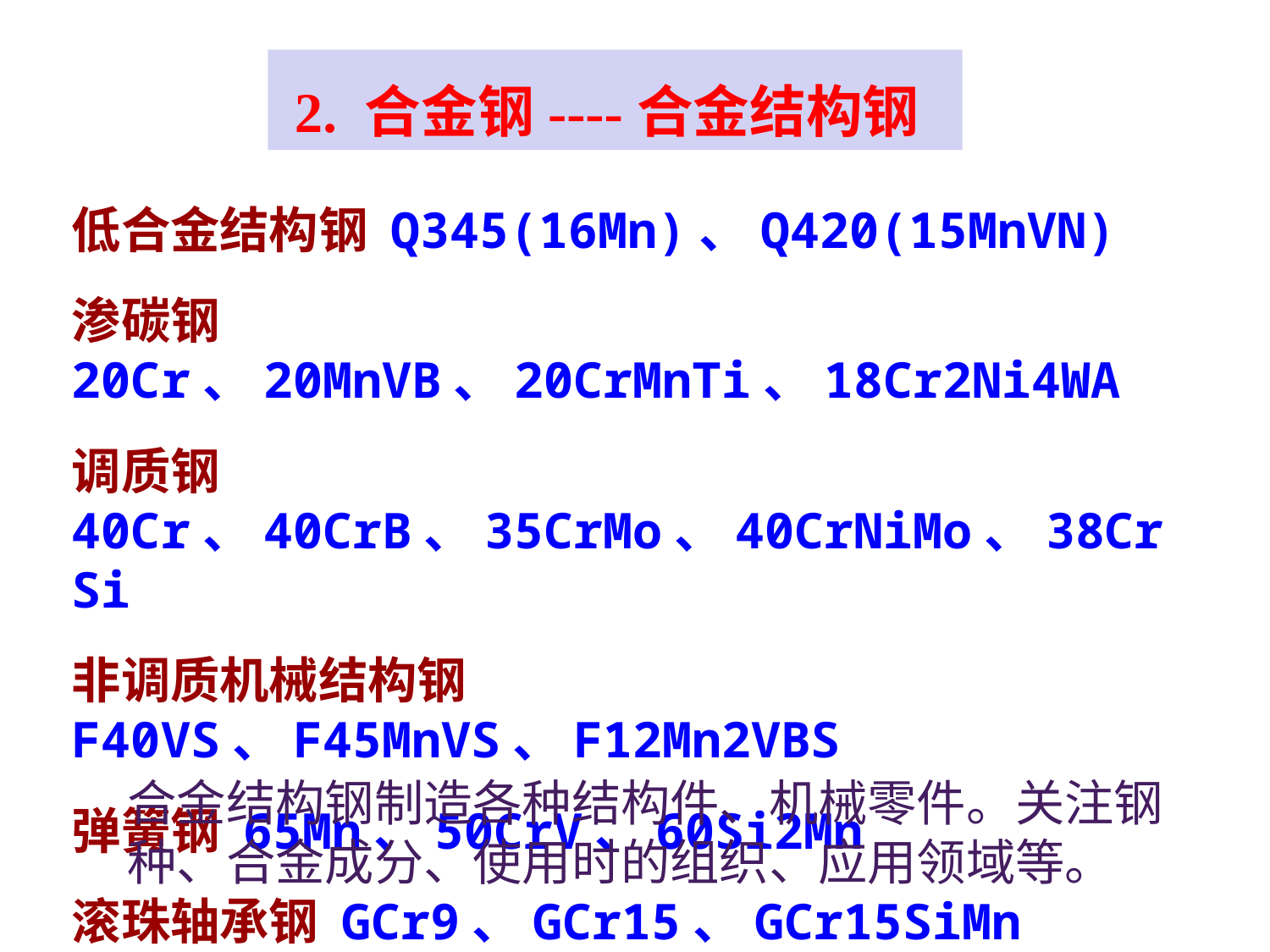

2. 合金钢----合金结构钢
低合金结构钢 Q345(16Mn)、Q420(15MnVN)
渗碳钢 20Cr、20MnVB、20CrMnTi、18Cr2Ni4WA
调质钢 40Cr、40CrB、35CrMo、40CrNiMo、38CrSi
非调质机械结构钢 F40VS、F45MnVS、F12Mn2VBS
弹簧钢 65Mn、50CrV、60Si2Mn
滚珠轴承钢 GCr9、GCr15、GCr15SiMn
合金结构钢制造各种结构件、机械零件。关注钢种、合金成分、使用时的组织、应用领域等。